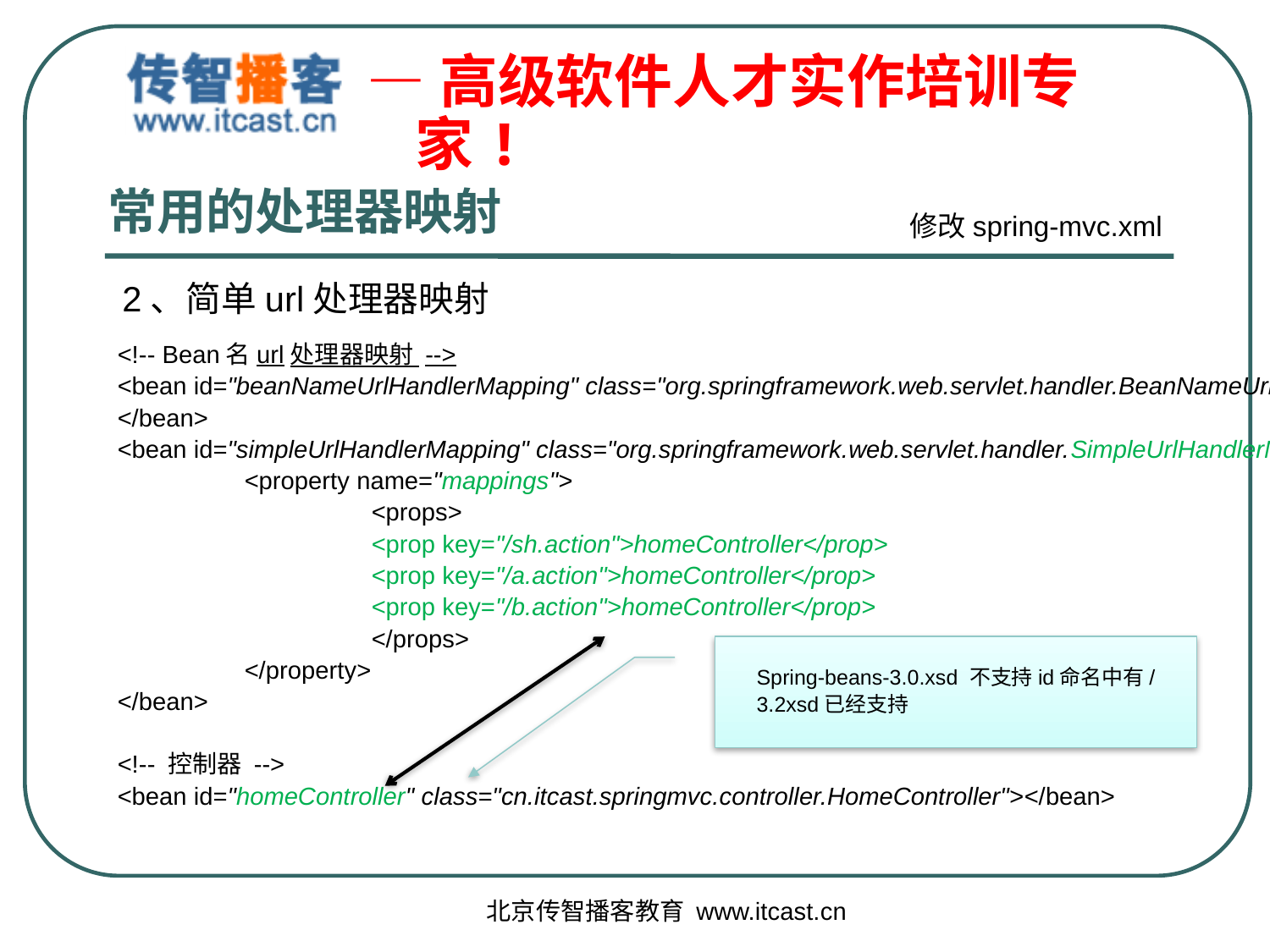

# 常用的处理器映射
修改spring-mvc.xml
2、简单url处理器映射
<!-- Bean名url处理器映射 -->
<bean id="beanNameUrlHandlerMapping" class="org.springframework.web.servlet.handler.BeanNameUrlHandlerMapping">
</bean>
<bean id="simpleUrlHandlerMapping" class="org.springframework.web.servlet.handler.SimpleUrlHandlerMapping">
	<property name="mappings">
		<props>
		<prop key="/sh.action">homeController</prop>
		<prop key="/a.action">homeController</prop>
		<prop key="/b.action">homeController</prop>
		</props>
	</property>
</bean>

<!-- 控制器 -->
<bean id="homeController" class="cn.itcast.springmvc.controller.HomeController"></bean>
Spring-beans-3.0.xsd 不支持id命名中有/
3.2xsd已经支持
北京传智播客教育 www.itcast.cn